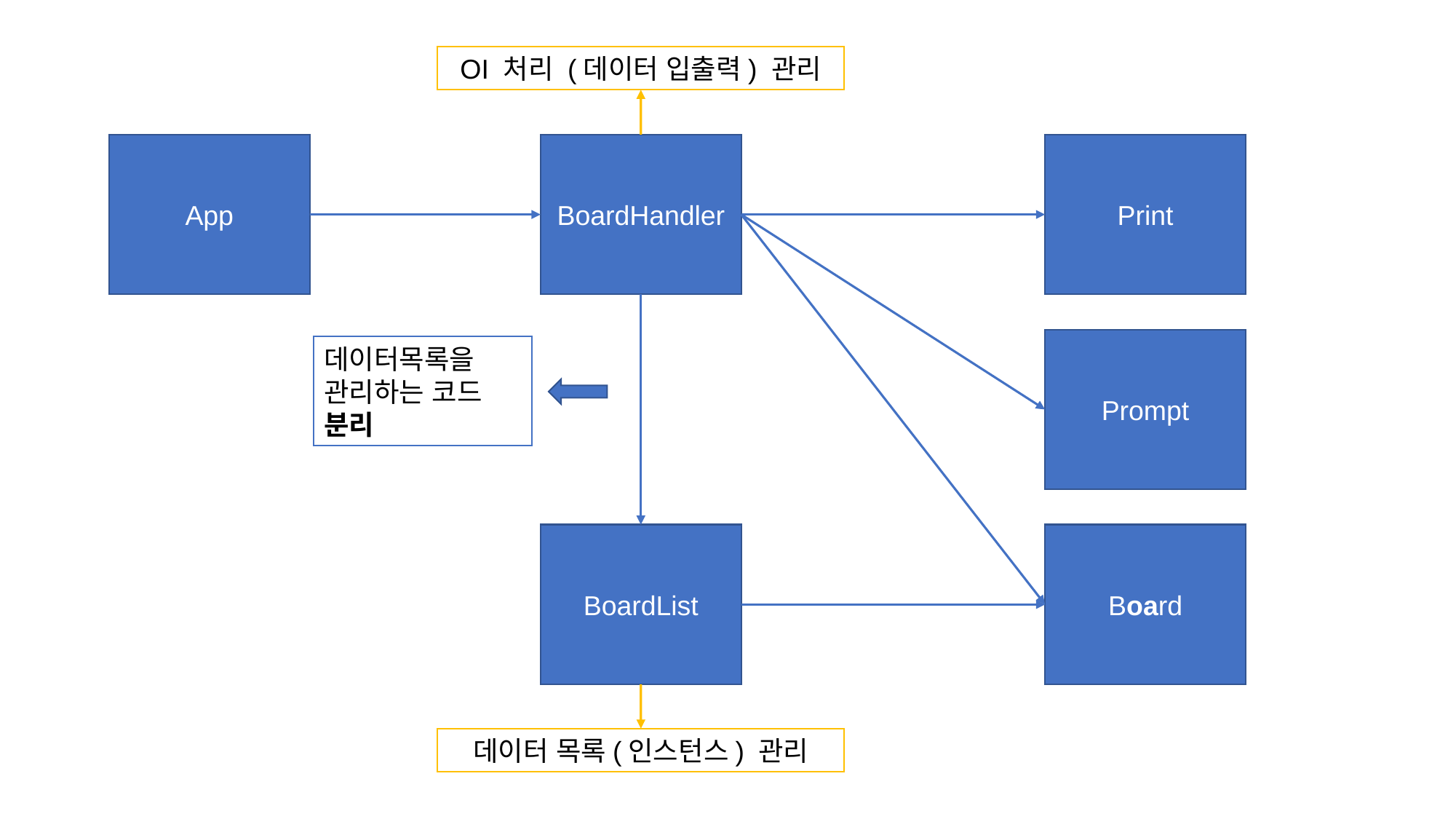

OI 처리 (데이터 입출력) 관리
Print
BoardHandler
App
Prompt
데이터목록을
관리하는 코드
분리

BoardList
Board
데이터 목록(인스턴스) 관리